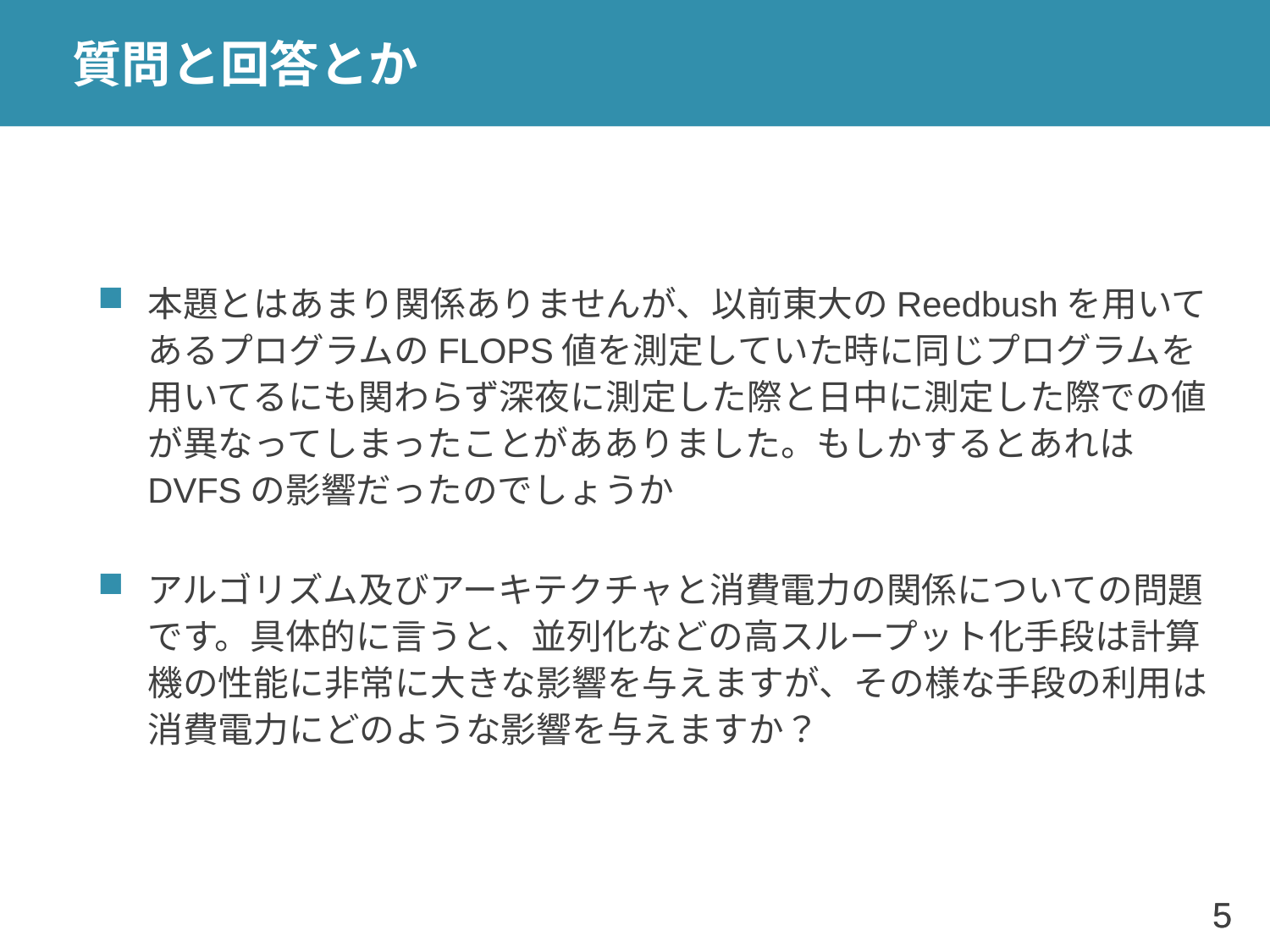

# 質問と回答とか
本題とはあまり関係ありませんが、以前東大のReedbushを用いてあるプログラムのFLOPS値を測定していた時に同じプログラムを用いてるにも関わらず深夜に測定した際と日中に測定した際での値が異なってしまったことがあありました。もしかするとあれはDVFSの影響だったのでしょうか
アルゴリズム及びアーキテクチャと消費電力の関係についての問題です。具体的に言うと、並列化などの高スループット化手段は計算機の性能に非常に大きな影響を与えますが、その様な手段の利用は消費電力にどのような影響を与えますか？